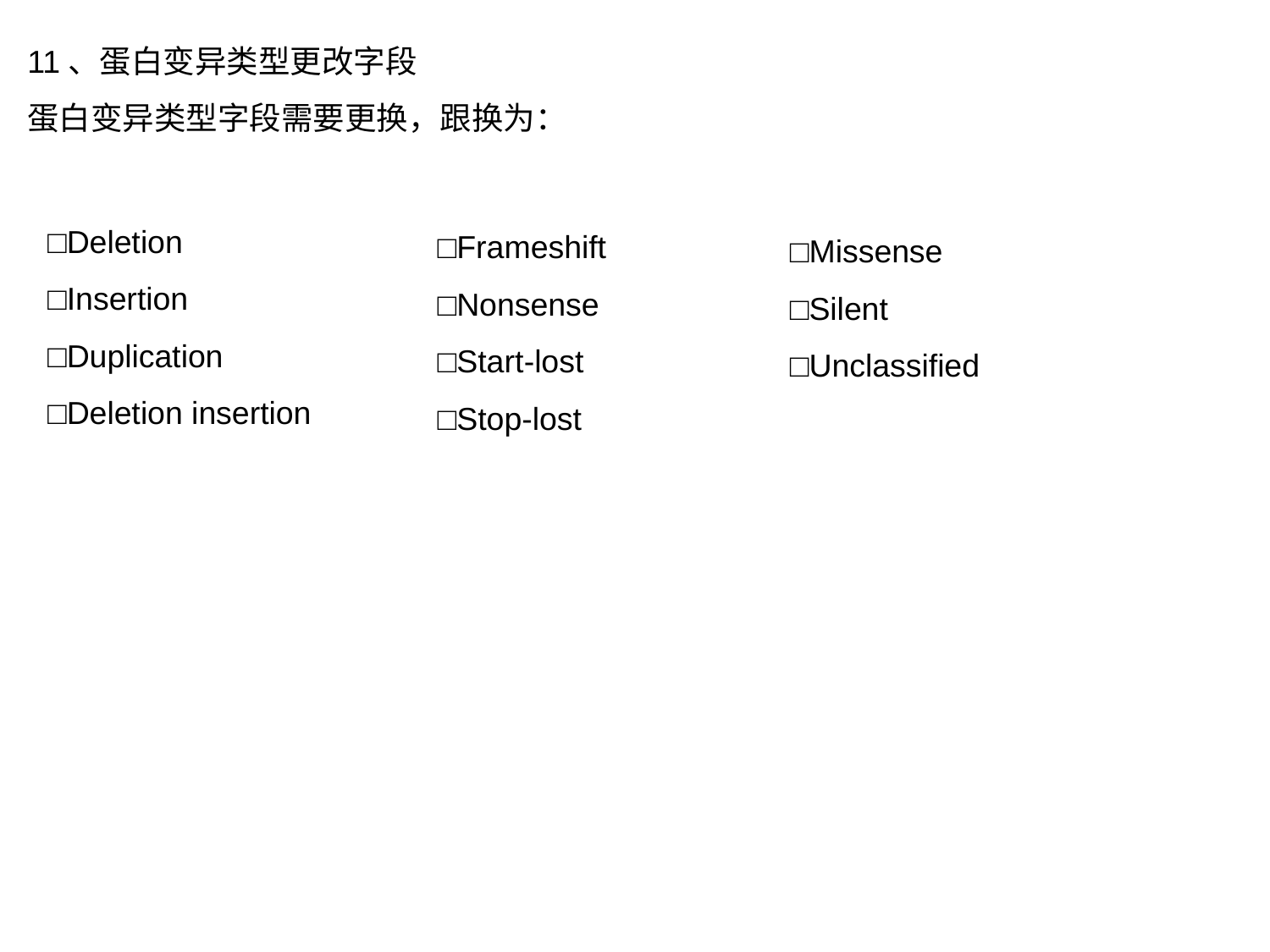

11、蛋白变异类型更改字段
蛋白变异类型字段需要更换，跟换为：

□Deletion
□Insertion
□Duplication
□Deletion insertion
□Frameshift
□Nonsense
□Start-lost
□Stop-lost
□Missense
□Silent
□Unclassified